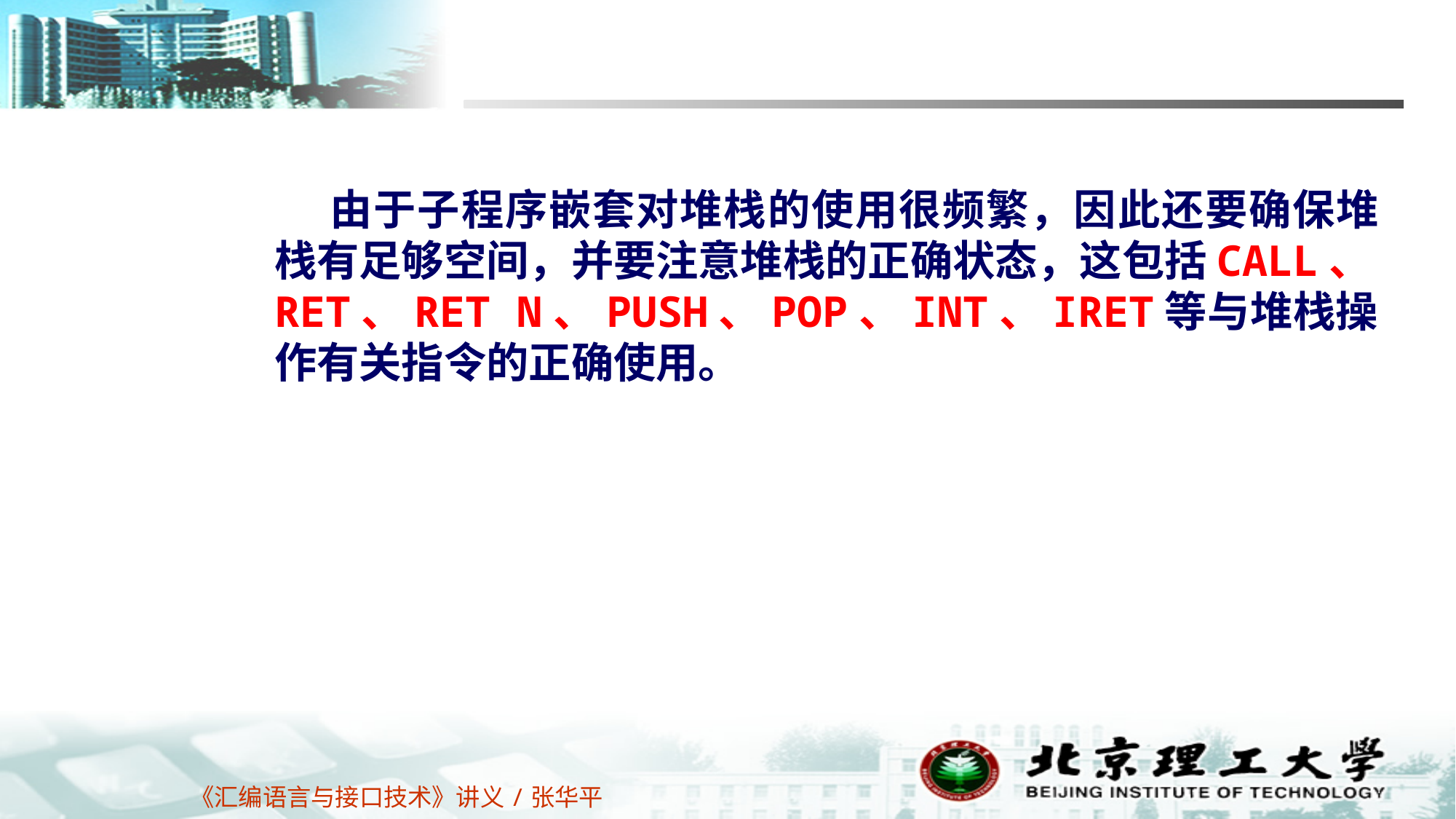

由于子程序嵌套对堆栈的使用很频繁，因此还要确保堆栈有足够空间，并要注意堆栈的正确状态，这包括CALL、RET、RET N、PUSH、POP、INT、IRET等与堆栈操作有关指令的正确使用。